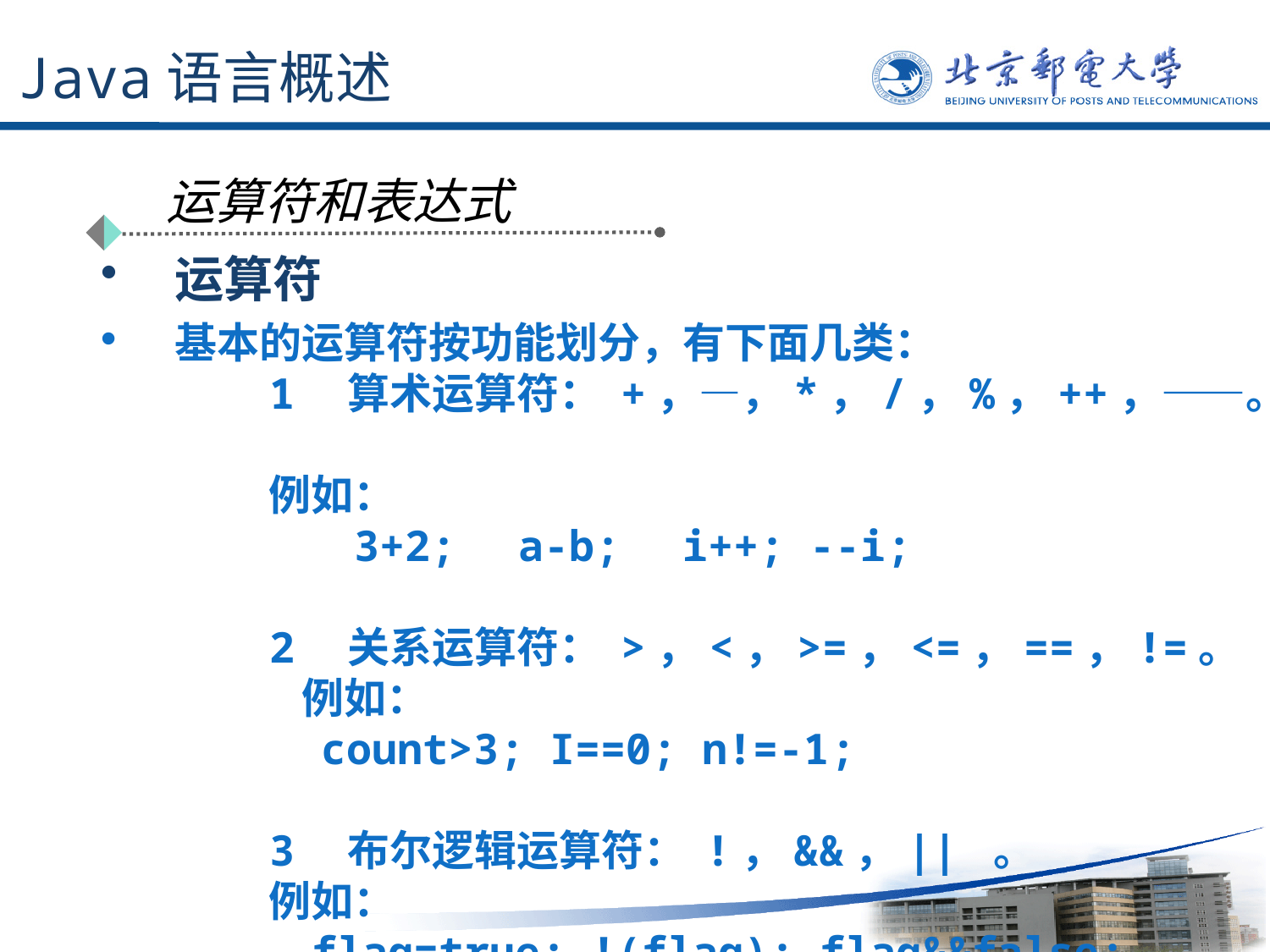

# Java语言概述

运算符和表达式

运算符
基本的运算符按功能划分，有下面几类：
　　1　算术运算符： +，―，*，/，%，++，――。
　　 例如：
　　　　3+2;　a-b;　i++; --i;
　　2　关系运算符： >，<，>=，<=，==，!=。
　　　例如：
　　　 count>3; I==0; n!=-1;
　　3　布尔逻辑运算符： !，&&，|| 。
　　 例如：
　　　flag=true; !(flag); flag&&false;